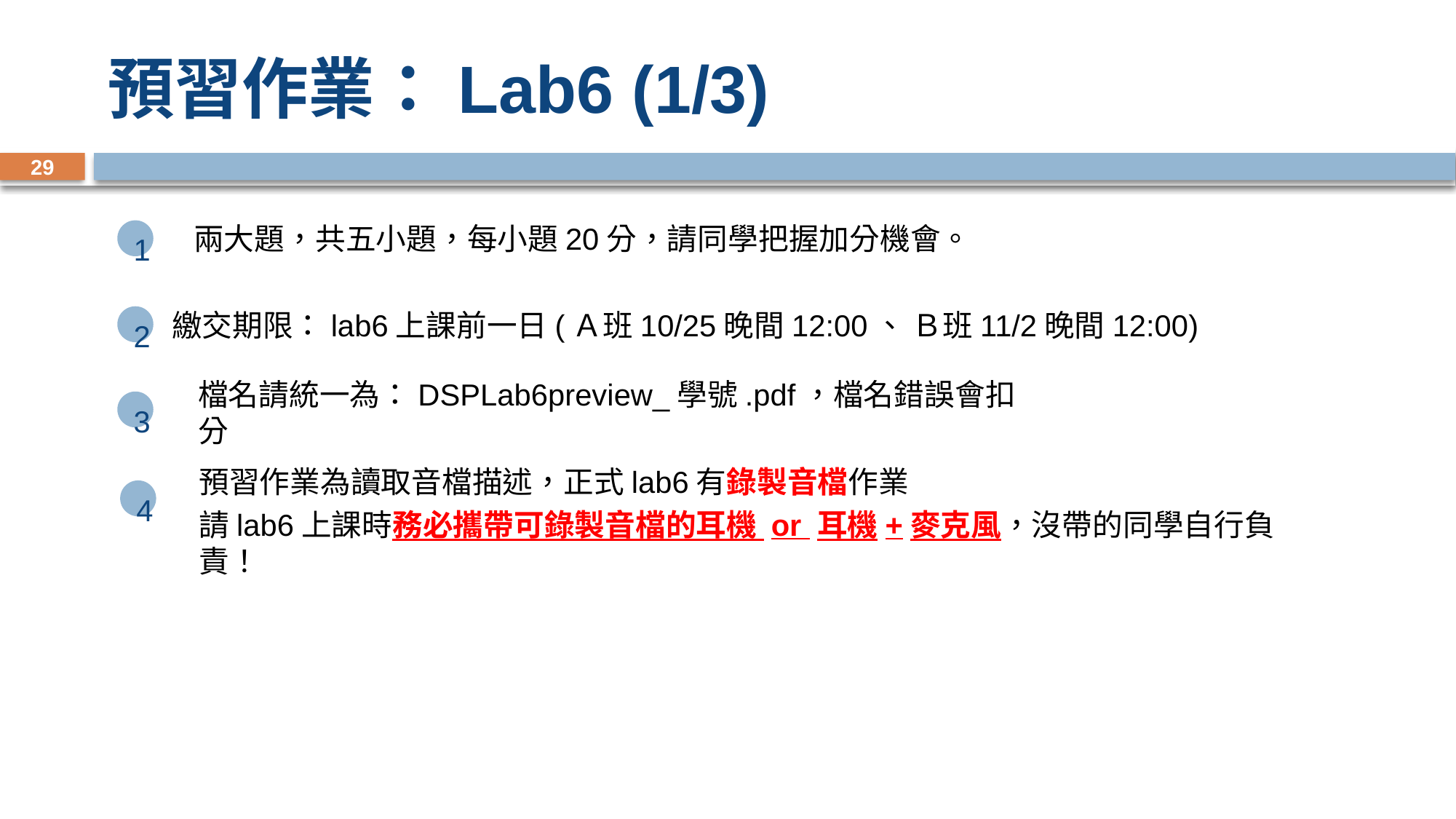

# 預習作業：Lab6 (1/3)
29
兩大題，共五小題，每小題20分，請同學把握加分機會。
1
2
繳交期限：lab6上課前一日(Ａ班10/25晚間12:00、 Ｂ班11/2晚間12:00)
3
檔名請統一為：DSPLab6preview_學號.pdf，檔名錯誤會扣分
預習作業為讀取音檔描述，正式lab6有錄製音檔作業
請lab6上課時務必攜帶可錄製音檔的耳機 or 耳機+麥克風，沒帶的同學自行負責！
4